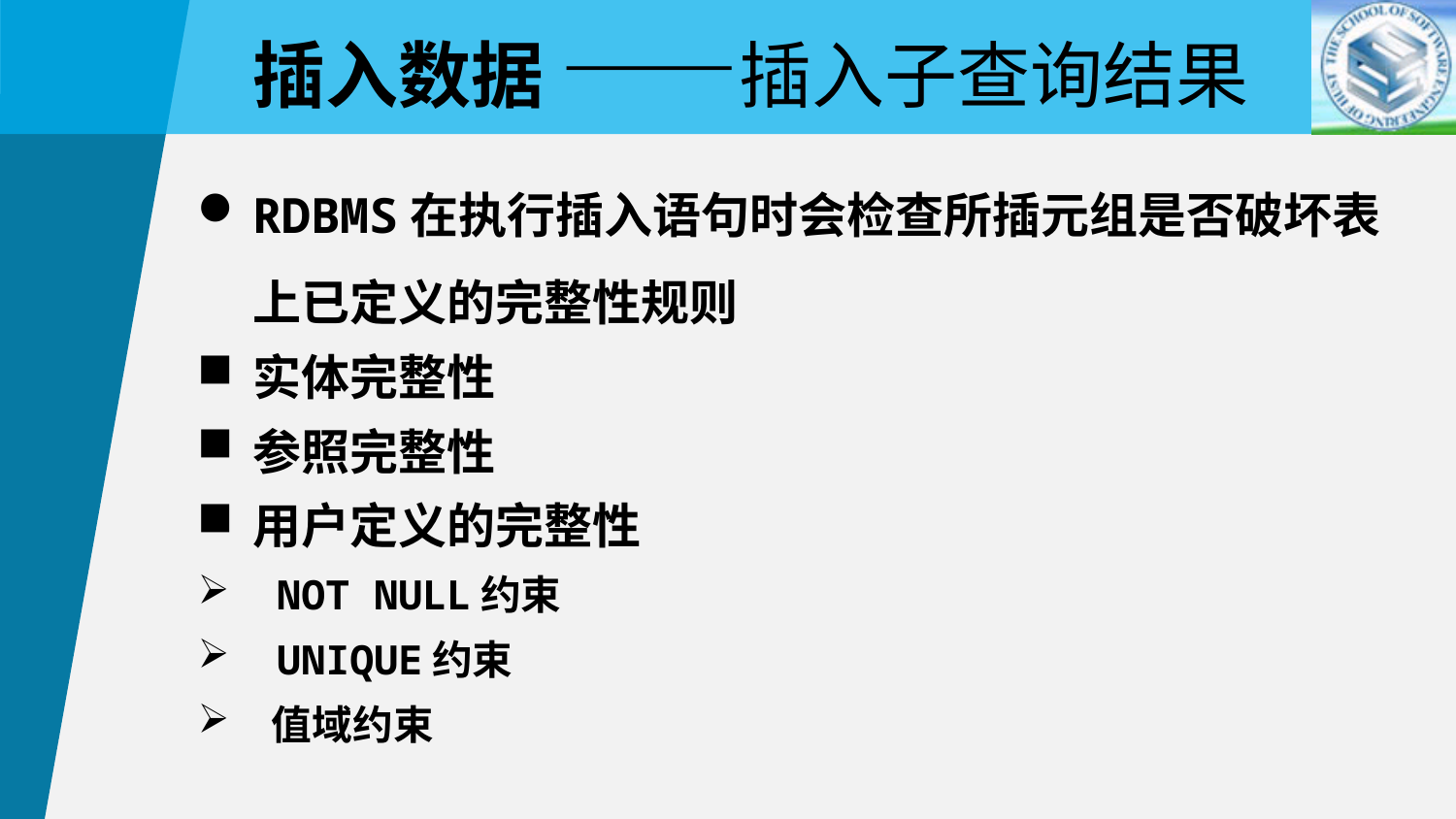

插入数据 ——插入子查询结果
RDBMS在执行插入语句时会检查所插元组是否破坏表上已定义的完整性规则
实体完整性
参照完整性
用户定义的完整性
 NOT NULL约束
 UNIQUE约束
 值域约束